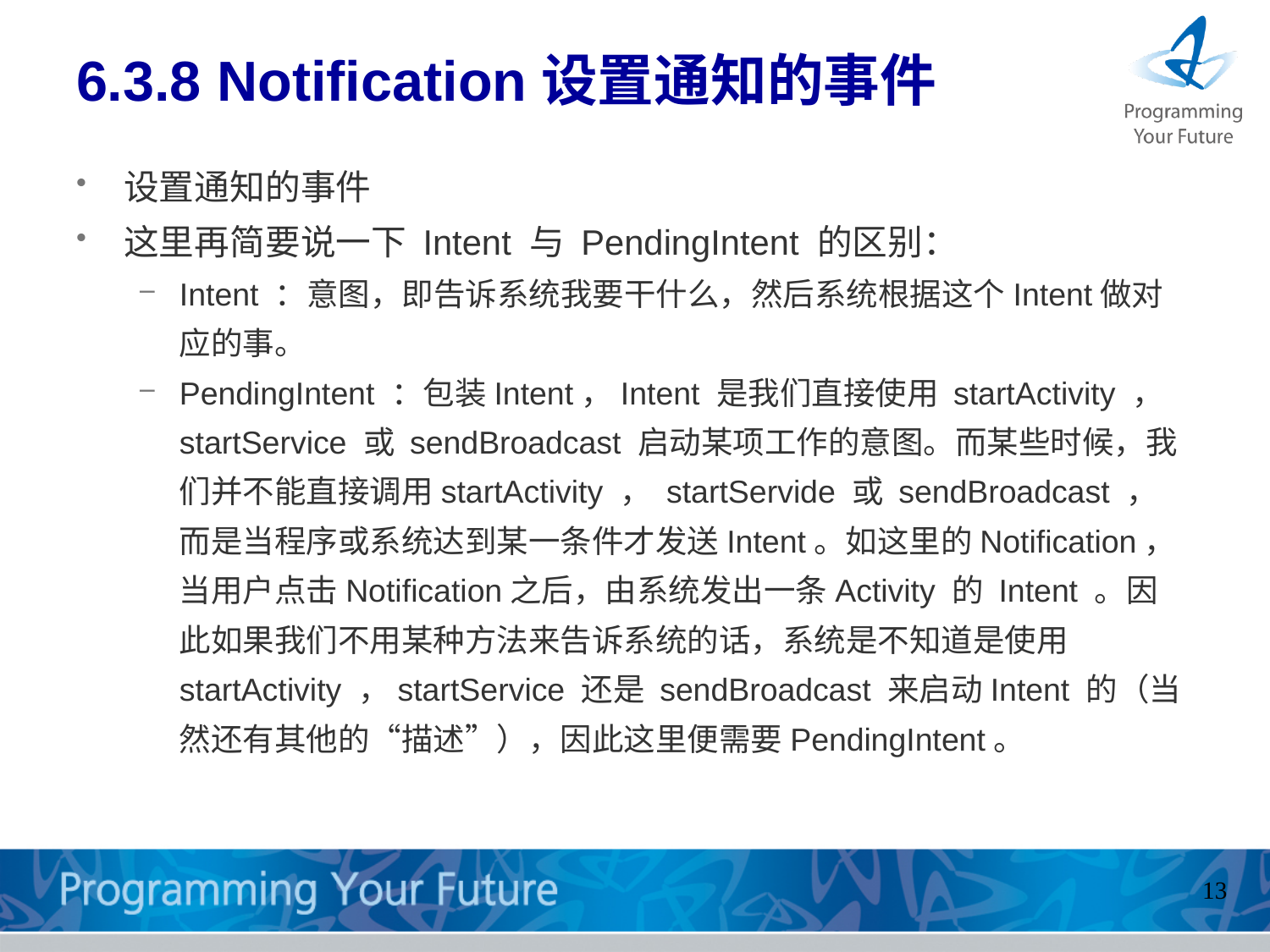

# 6.3.8 Notification设置通知的事件
设置通知的事件
这里再简要说一下 Intent 与 PendingIntent 的区别：
Intent ：意图，即告诉系统我要干什么，然后系统根据这个Intent做对应的事。
PendingIntent ：包装Intent，Intent 是我们直接使用 startActivity ， startService 或 sendBroadcast 启动某项工作的意图。而某些时候，我们并不能直接调用startActivity ， startServide 或 sendBroadcast ，而是当程序或系统达到某一条件才发送Intent。如这里的Notification，当用户点击Notification之后，由系统发出一条Activity 的 Intent 。因此如果我们不用某种方法来告诉系统的话，系统是不知道是使用 startActivity ，startService 还是 sendBroadcast 来启动Intent 的（当然还有其他的“描述”），因此这里便需要PendingIntent。